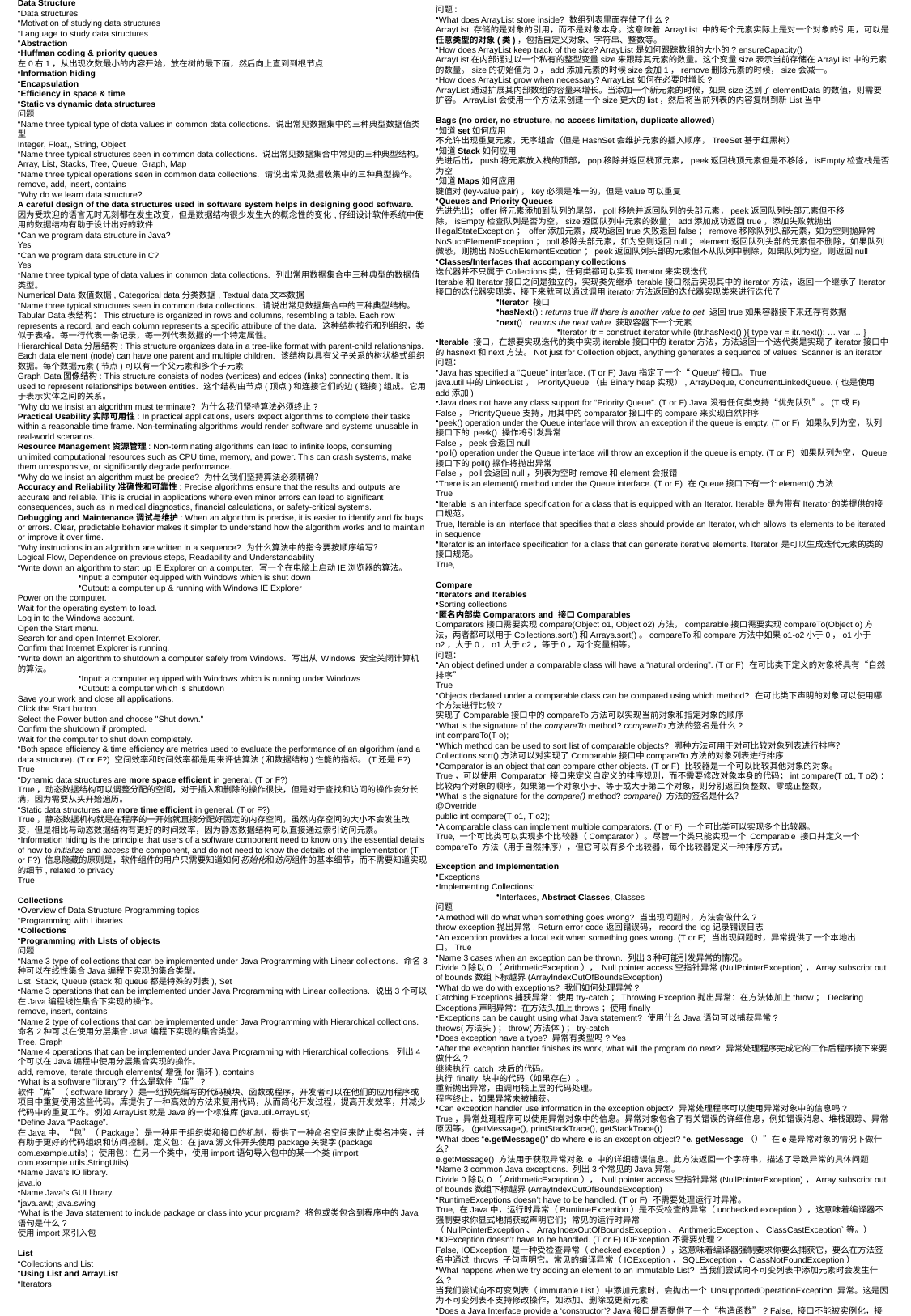

Data Structure
Data structures
Motivation of studying data structures
Language to study data structures
Abstraction
Huffman coding & priority queues
左0右1，从出现次数最小的内容开始，放在树的最下面，然后向上直到到根节点
Information hiding
Encapsulation
Efficiency in space & time
Static vs dynamic data structures
问题
Name three typical type of data values in common data collections. 说出常见数据集中的三种典型数据值类型
Integer, Float,, String, Object
Name three typical structures seen in common data collections. 说出常见数据集合中常见的三种典型结构。
Array, List, Stacks, Tree, Queue, Graph, Map
Name three typical operations seen in common data collections. 请说出常见数据收集中的三种典型操作。
remove, add, insert, contains
Why do we learn data structure?
A careful design of the data structures used in software system helps in designing good software.
因为受欢迎的语言无时无刻都在发生改变，但是数据结构很少发生大的概念性的变化,仔细设计软件系统中使用的数据结构有助于设计出好的软件
Can we program data structure in Java?
Yes
Can we program data structure in C?
Yes
Name three typical type of data values in common data collections. 列出常用数据集合中三种典型的数据值类型。
Numerical Data数值数据, Categorical data分类数据, Textual data文本数据
Name three typical structures seen in common data collections. 请说出常见数据集合中的三种典型结构。
Tabular Data表结构：This structure is organized in rows and columns, resembling a table. Each row represents a record, and each column represents a specific attribute of the data. 这种结构按行和列组织，类似于表格。每一行代表一条记录，每一列代表数据的一个特定属性。
Hierarchical Data分层结构: This structure organizes data in a tree-like format with parent-child relationships. Each data element (node) can have one parent and multiple children. 该结构以具有父子关系的树状格式组织数据。每个数据元素(节点)可以有一个父元素和多个子元素
Graph Data图像结构: This structure consists of nodes (vertices) and edges (links) connecting them. It is used to represent relationships between entities. 这个结构由节点(顶点)和连接它们的边(链接)组成。它用于表示实体之间的关系。
Why do we insist an algorithm must terminate? 为什么我们坚持算法必须终止?
Practical Usability实际可用性: In practical applications, users expect algorithms to complete their tasks within a reasonable time frame. Non-terminating algorithms would render software and systems unusable in real-world scenarios.
Resource Management资源管理: Non-terminating algorithms can lead to infinite loops, consuming unlimited computational resources such as CPU time, memory, and power. This can crash systems, make them unresponsive, or significantly degrade performance.
Why do we insist an algorithm must be precise? 为什么我们坚持算法必须精确？
Accuracy and Reliability准确性和可靠性: Precise algorithms ensure that the results and outputs are accurate and reliable. This is crucial in applications where even minor errors can lead to significant consequences, such as in medical diagnostics, financial calculations, or safety-critical systems.
Debugging and Maintenance调试与维护: When an algorithm is precise, it is easier to identify and fix bugs or errors. Clear, predictable behavior makes it simpler to understand how the algorithm works and to maintain or improve it over time.
Why instructions in an algorithm are written in a sequence? 为什么算法中的指令要按顺序编写？
Logical Flow, Dependence on previous steps, Readability and Understandability
Write down an algorithm to start up IE Explorer on a computer. 写一个在电脑上启动IE浏览器的算法。
Input: a computer equipped with Windows which is shut down
Output: a computer up & running with Windows IE Explorer
Power on the computer.
Wait for the operating system to load.
Log in to the Windows account.
Open the Start menu.
Search for and open Internet Explorer.
Confirm that Internet Explorer is running.
Write down an algorithm to shutdown a computer safely from Windows. 写出从 Windows 安全关闭计算机的算法。
Input: a computer equipped with Windows which is running under Windows
Output: a computer which is shutdown
Save your work and close all applications.
Click the Start button.
Select the Power button and choose "Shut down."
Confirm the shutdown if prompted.
Wait for the computer to shut down completely.
Both space efficiency & time efficiency are metrics used to evaluate the performance of an algorithm (and a data structure). (T or F?) 空间效率和时间效率都是用来评估算法(和数据结构)性能的指标。(T还是F?)
True
Dynamic data structures are more space efficient in general. (T or F?)
True，动态数据结构可以调整分配的空间，对于插入和删除的操作很快，但是对于查找和访问的操作会分长满，因为需要从头开始遍历。
Static data structures are more time efficient in general. (T or F?)
True，静态数据机构就是在程序的一开始就直接分配好固定的内存空间，虽然内存空间的大小不会发生改变，但是相比与动态数据结构有更好的时间效率，因为静态数据结构可以直接通过索引访问元素。
Information hiding is the principle that users of a software component need to know only the essential details of how to initialize and access the component, and do not need to know the details of the implementation (T or F?) 信息隐藏的原则是，软件组件的用户只需要知道如何初始化和访问组件的基本细节，而不需要知道实现的细节, related to privacy
True

Collections
Overview of Data Structure Programming topics
Programming with Libraries
Collections
Programming with Lists of objects
问题
Name 3 type of collections that can be implemented under Java Programming with Linear collections. 命名3种可以在线性集合Java编程下实现的集合类型。
List, Stack, Queue (stack和queue都是特殊的列表), Set
Name 3 operations that can be implemented under Java Programming with Linear collections. 说出3个可以在Java编程线性集合下实现的操作。
remove, insert, contains
Name 2 type of collections that can be implemented under Java Programming with Hierarchical collections. 命名2种可以在使用分层集合Java编程下实现的集合类型。
Tree, Graph
Name 4 operations that can be implemented under Java Programming with Hierarchical collections. 列出4个可以在Java编程中使用分层集合实现的操作。
add, remove, iterate through elements(增强for循环), contains
What is a software “library”? 什么是软件“库”?
软件“库”（software library）是一组预先编写的代码模块、函数或程序，开发者可以在他们的应用程序或项目中重复使用这些代码。库提供了一种高效的方法来复用代码，从而简化开发过程，提高开发效率，并减少代码中的重复工作。例如ArrayList就是Java的一个标准库(java.util.ArrayList)
Define Java “Package”.
在Java中，“包”（Package）是一种用于组织类和接口的机制，提供了一种命名空间来防止类名冲突，并有助于更好的代码组织和访问控制。定义包：在java源文件开头使用package关键字(package com.example.utils)；使用包：在另一个类中，使用import语句导入包中的某一个类(import com.example.utils.StringUtils)
Name Java’s IO library.
java.io
Name Java’s GUI library.
java.awt; java.swing
What is the Java statement to include package or class into your program? 将包或类包含到程序中的Java语句是什么?
使用import来引入包

List
Collections and List
Using List and ArrayList
Iterators

问题:
What does ArrayList store inside? 数组列表里面存储了什么?
ArrayList 存储的是对象的引用，而不是对象本身。这意味着 ArrayList 中的每个元素实际上是对一个对象的引用，可以是任意类型的对象(类)，包括自定义对象、字符串、整数等。
How does ArrayList keep track of the size? ArrayList是如何跟踪数组的大小的? ensureCapacity()
ArrayList在内部通过以一个私有的整型变量size来跟踪其元素的数量。这个变量size表示当前存储在ArrayList中的元素的数量。size的初始值为0，add添加元素的时候size会加1，remove删除元素的时候，size会减一。
How does ArrayList grow when necessary? ArrayList如何在必要时增长?
ArrayList通过扩展其内部数组的容量来增长。当添加一个新元素的时候，如果size达到了elementData的数值，则需要扩容。ArrayList会使用一个方法来创建一个size更大的list，然后将当前列表的内容复制到新List当中

Bags (no order, no structure, no access limitation, duplicate allowed)
知道set如何应用
不允许出现重复元素，无序组合（但是HashSet会维护元素的插入顺序，TreeSet基于红黑树）
知道Stack如何应用
先进后出，push将元素放入栈的顶部，pop移除并返回栈顶元素，peek返回栈顶元素但是不移除，isEmpty检查栈是否为空
知道Maps如何应用
键值对(ley-value pair)，key必须是唯一的，但是value可以重复
Queues and Priority Queues
先进先出；offer将元素添加到队列的尾部，poll移除并返回队列的头部元素，peek返回队列头部元素但不移除，isEmpty检查队列是否为空，size返回队列中元素的数量；add添加成功返回true，添加失败就抛出IllegalStateException； offer添加元素，成功返回true失败返回false；remove移除队列头部元素，如为空则抛异常NoSuchElementException；poll移除头部元素，如为空则返回null；element返回队列头部的元素但不删除，如果队列微恐，则抛出NoSuchElementExcetion；peek返回队列头部的元素但不从队列中删除，如果队列为空，则返回null
Classes/Interfaces that accompany collections
迭代器并不只属于Collections类，任何类都可以实现Iterator来实现迭代
Iterable和Iterator接口之间是独立的，实现类先继承Iterable接口然后实现其中的iterator方法，返回一个继承了Iterator接口的迭代器实现类，接下来就可以通过调用iterator方法返回的迭代器实现类来进行迭代了
Iterator 接口
hasNext() : returns true iff there is another value to get 返回true如果容器接下来还存有数据
next() : returns the next value 获取容器下一个元素
Iterator itr = construct iterator while (itr.hasNext() ){ type var = itr.next(); … var … }
Iterable 接口，在想要实现迭代的类中实现iterable接口中的iterator方法，方法返回一个迭代类是实现了iterator接口中的hasnext和next方法。Not just for Collection object, anything generates a sequence of values; Scanner is an iterator
问题：
Java has specified a “Queue” interface. (T or F) Java指定了一个“Queue”接口。True
java.util中的LinkedList， PriorityQueue（由Binary heap实现）, ArrayDeque, ConcurrentLinkedQueue. (也是使用add添加)
Java does not have any class support for “Priority Queue”. (T or F) Java没有任何类支持“优先队列”。(T或F)
False，PriorityQueue支持，用其中的comparator接口中的compare来实现自然排序
peek() operation under the Queue interface will throw an exception if the queue is empty. (T or F) 如果队列为空，队列接口下的 peek() 操作将引发异常
False，peek会返回null
poll() operation under the Queue interface will throw an exception if the queue is empty. (T or F) 如果队列为空，Queue接口下的poll()操作将抛出异常
False，poll会返回null，列表为空时remove和element会报错
There is an element() method under the Queue interface. (T or F) 在Queue接口下有一个element()方法
True
Iterable is an interface specification for a class that is equipped with an Iterator. Iterable是为带有Iterator的类提供的接口规范。
True, Iterable is an interface that specifies that a class should provide an Iterator, which allows its elements to be iterated in sequence
Iterator is an interface specification for a class that can generate iterative elements. Iterator是可以生成迭代元素的类的接口规范。
True,

Compare
Iterators and Iterables
Sorting collections
匿名内部类Comparators and 接口Comparables
Comparators接口需要实现compare(Object o1, Object o2)方法，comparable接口需要实现compareTo(Object o)方法，两者都可以用于Collections.sort()和Arrays.sort()。compareTo和compare方法中如果o1-o2小于0，o1小于o2，大于0，o1大于o2，等于0，两个变量相等。
问题：
An object defined under a comparable class will have a “natural ordering”. (T or F) 在可比类下定义的对象将具有“自然排序”
True
Objects declared under a comparable class can be compared using which method? 在可比类下声明的对象可以使用哪个方法进行比较?
实现了Comparable接口中的compareTo方法可以实现当前对象和指定对象的顺序
What is the signature of the compareTo method? compareTo方法的签名是什么?
int compareTo(T o);
Which method can be used to sort list of comparable objects? 哪种方法可用于对可比较对象列表进行排序？
Collections.sort()方法可以对实现了Comparable接口中compareTo方法的对象列表进行排序
Comparator is an object that can compare other objects. (T or F) 比较器是一个可以比较其他对象的对象。
True，可以使用 Comparator 接口来定义自定义的排序规则，而不需要修改对象本身的代码；int compare(T o1, T o2)：比较两个对象的顺序。如果第一个对象小于、等于或大于第二个对象，则分别返回负整数、零或正整数。
What is the signature for the compare() method? compare() 方法的签名是什么？
@Override
public int compare(T o1, T o2);
A comparable class can implement multiple comparators. (T or F) 一个可比类可以实现多个比较器。
True, 一个可比类可以实现多个比较器（Comparator）。尽管一个类只能实现一个 Comparable 接口并定义一个 compareTo 方法（用于自然排序），但它可以有多个比较器，每个比较器定义一种排序方式。

Exception and Implementation
Exceptions
Implementing Collections:
Interfaces, Abstract Classes, Classes
问题
A method will do what when something goes wrong? 当出现问题时，方法会做什么?
throw exception抛出异常, Return error code返回错误码，record the log记录错误日志
An exception provides a local exit when something goes wrong. (T or F) 当出现问题时，异常提供了一个本地出口。True
Name 3 cases when an exception can be thrown. 列出3种可能引发异常的情况。
Divide 0除以0（ArithmeticException）， Null pointer access空指针异常(NullPointerException)，Array subscript out of bounds数组下标越界(ArrayIndexOutOfBoundsException)
What do we do with exceptions? 我们如何处理异常?
Catching Exceptions捕获异常：使用try-catch；Throwing Exception抛出异常：在方法体加上throw； Declaring Exceptions声明异常：在方法头加上throws；使用finally
Exceptions can be caught using what Java statement? 使用什么Java语句可以捕获异常?
throws(方法头)；throw(方法体)；try-catch
Does exception have a type? 异常有类型吗? Yes
After the exception handler finishes its work, what will the program do next? 异常处理程序完成它的工作后程序接下来要做什么?
继续执行 catch 块后的代码。
执行 finally 块中的代码（如果存在）。
重新抛出异常，由调用栈上层的代码处理。
程序终止，如果异常未被捕获。
Can exception handler use information in the exception object? 异常处理程序可以使用异常对象中的信息吗?
True，异常处理程序可以使用异常对象中的信息。异常对象包含了有关错误的详细信息，例如错误消息、堆栈跟踪、异常原因等。(getMessage(), printStackTrace(), getStackTrace())
What does “e.getMessage()” do where e is an exception object? “e. getMessage（）”在e是异常对象的情况下做什么？
e.getMessage() 方法用于获取异常对象 e 中的详细错误信息。此方法返回一个字符串，描述了导致异常的具体问题
Name 3 common Java exceptions. 列出3个常见的Java异常。
Divide 0除以0（ArithmeticException）， Null pointer access空指针异常(NullPointerException)，Array subscript out of bounds数组下标越界(ArrayIndexOutOfBoundsException)
RuntimeExceptions doesn’t have to be handled. (T or F) 不需要处理运行时异常。
True, 在Java中，运行时异常（RuntimeException）是不受检查的异常（unchecked exception），这意味着编译器不强制要求你显式地捕获或声明它们；常见的运行时异常（NullPointerException、ArrayIndexOutOfBoundsException、ArithmeticException、ClassCastException`等。）
IOException doesn’t have to be handled. (T or F) IOException不需要处理?
False, IOException 是一种受检查异常（checked exception），这意味着编译器强制要求你要么捕获它，要么在方法签名中通过 throws 子句声明它。常见的编译异常（IOException，SQLException，ClassNotFoundException）
What happens when we try adding an element to an immutable List? 当我们尝试向不可变列表中添加元素时会发生什么?
当我们尝试向不可变列表（immutable List）中添加元素时，会抛出一个 UnsupportedOperationException 异常。这是因为不可变列表不支持修改操作，如添加、删除或更新元素
Does a Java Interface provide a ‘constructor’? Java接口是否提供了一个“构造函数”? False, 接口不能被实例化，接口不能设置fields，接口的方法不能被实现
ArrayList implements which Interface? ArrayList实现了哪个接口? List 接口, RandomAccess 接口, Cloneable 接口, Serializable 接口